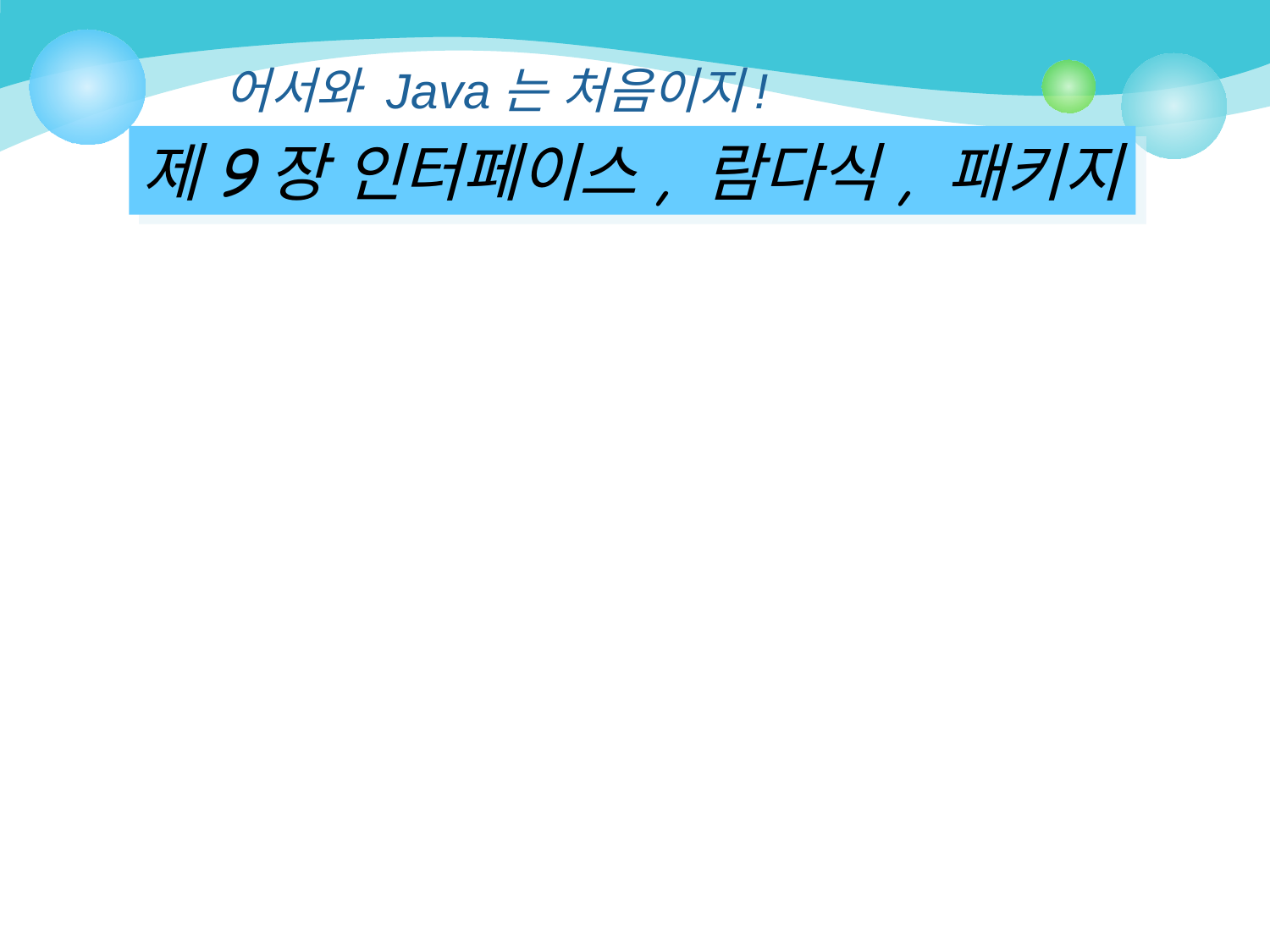

어서와 Java는 처음이지!
제9장 인터페이스, 람다식, 패키지